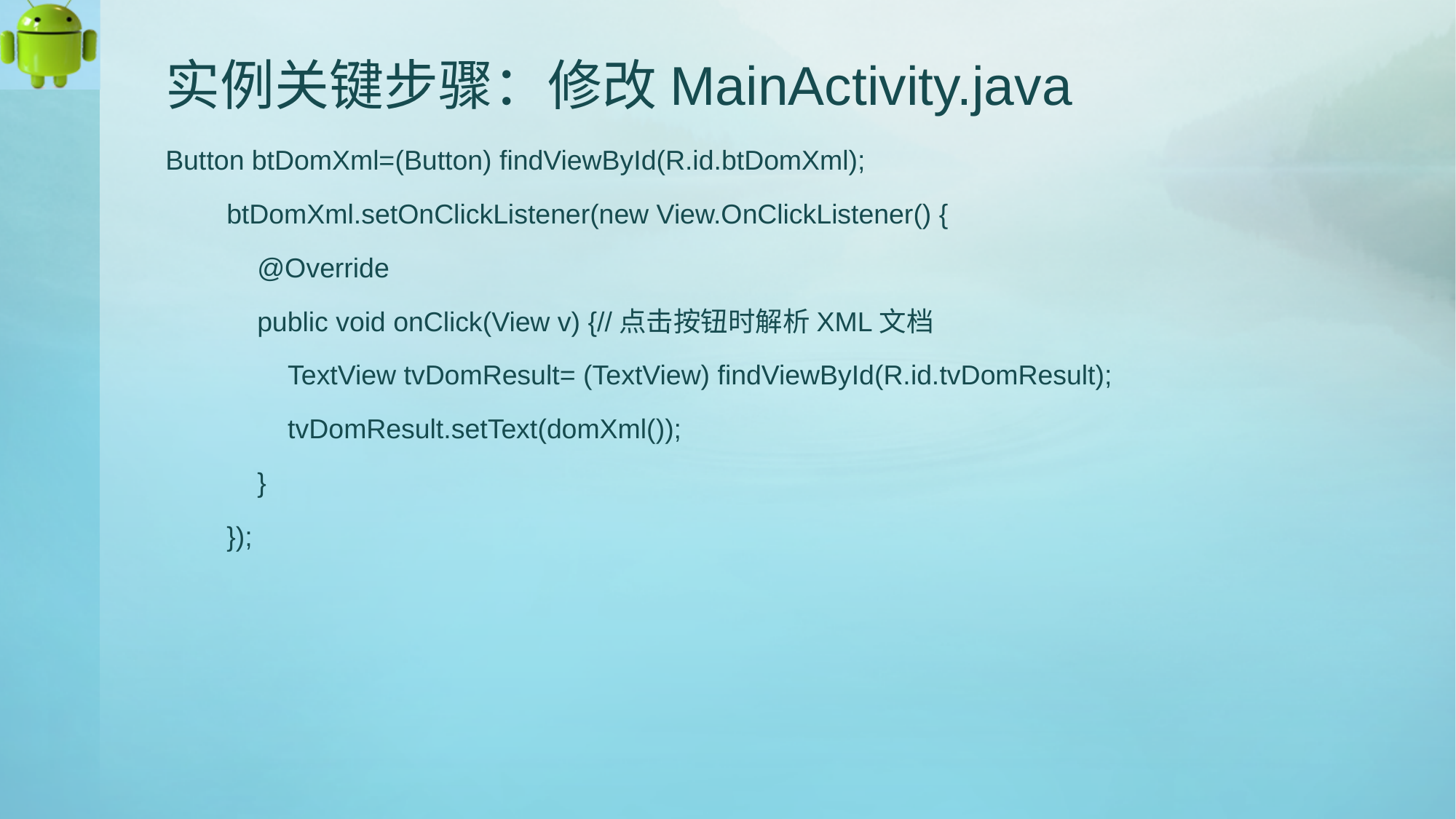

# 实例关键步骤：修改MainActivity.java
Button btDomXml=(Button) findViewById(R.id.btDomXml);
        btDomXml.setOnClickListener(new View.OnClickListener() {
            @Override
            public void onClick(View v) {//点击按钮时解析XML文档
                TextView tvDomResult= (TextView) findViewById(R.id.tvDomResult);
                tvDomResult.setText(domXml());
            }
        });